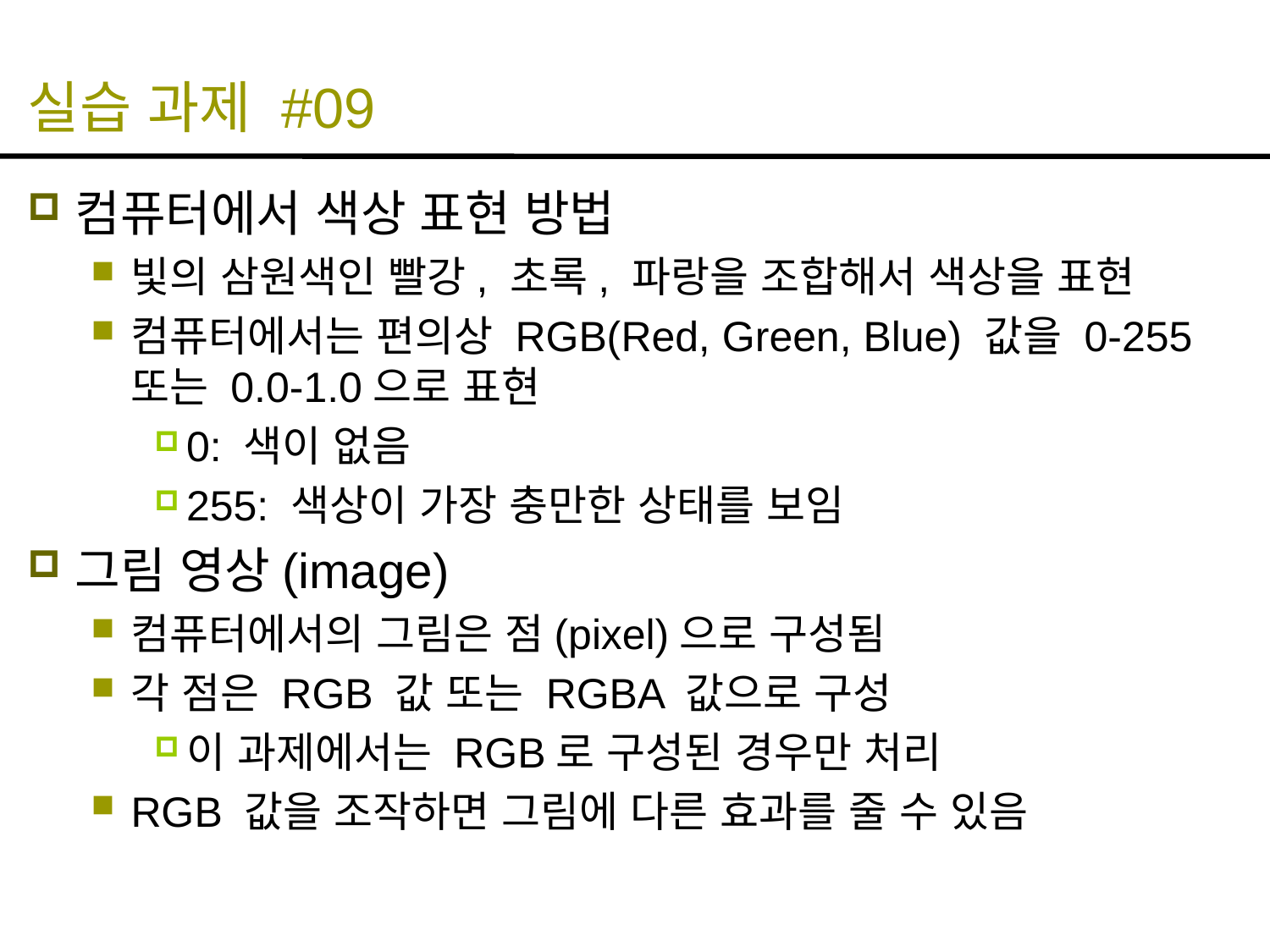

# 실습 과제 #09
컴퓨터에서 색상 표현 방법
빛의 삼원색인 빨강, 초록, 파랑을 조합해서 색상을 표현
컴퓨터에서는 편의상 RGB(Red, Green, Blue) 값을 0-255 또는 0.0-1.0으로 표현
0: 색이 없음
255: 색상이 가장 충만한 상태를 보임
그림 영상(image)
컴퓨터에서의 그림은 점(pixel)으로 구성됨
각 점은 RGB 값 또는 RGBA 값으로 구성
이 과제에서는 RGB로 구성된 경우만 처리
RGB 값을 조작하면 그림에 다른 효과를 줄 수 있음